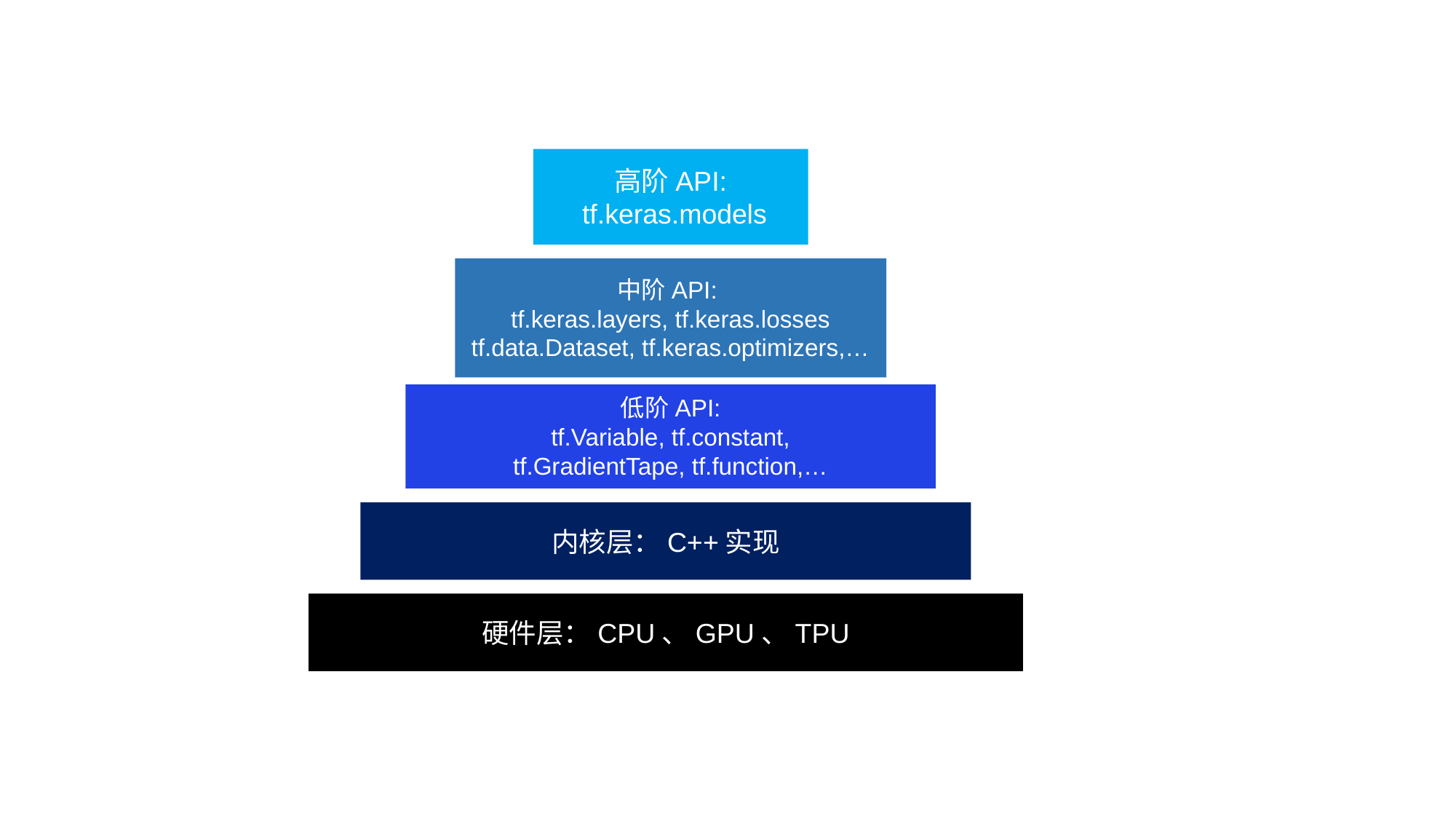

高阶API:
 tf.keras.models
中阶API:
tf.keras.layers, tf.keras.losses
tf.data.Dataset, tf.keras.optimizers,…
低阶API:
 tf.Variable, tf.constant,
tf.GradientTape, tf.function,…
内核层：C++实现
硬件层：CPU、GPU、TPU